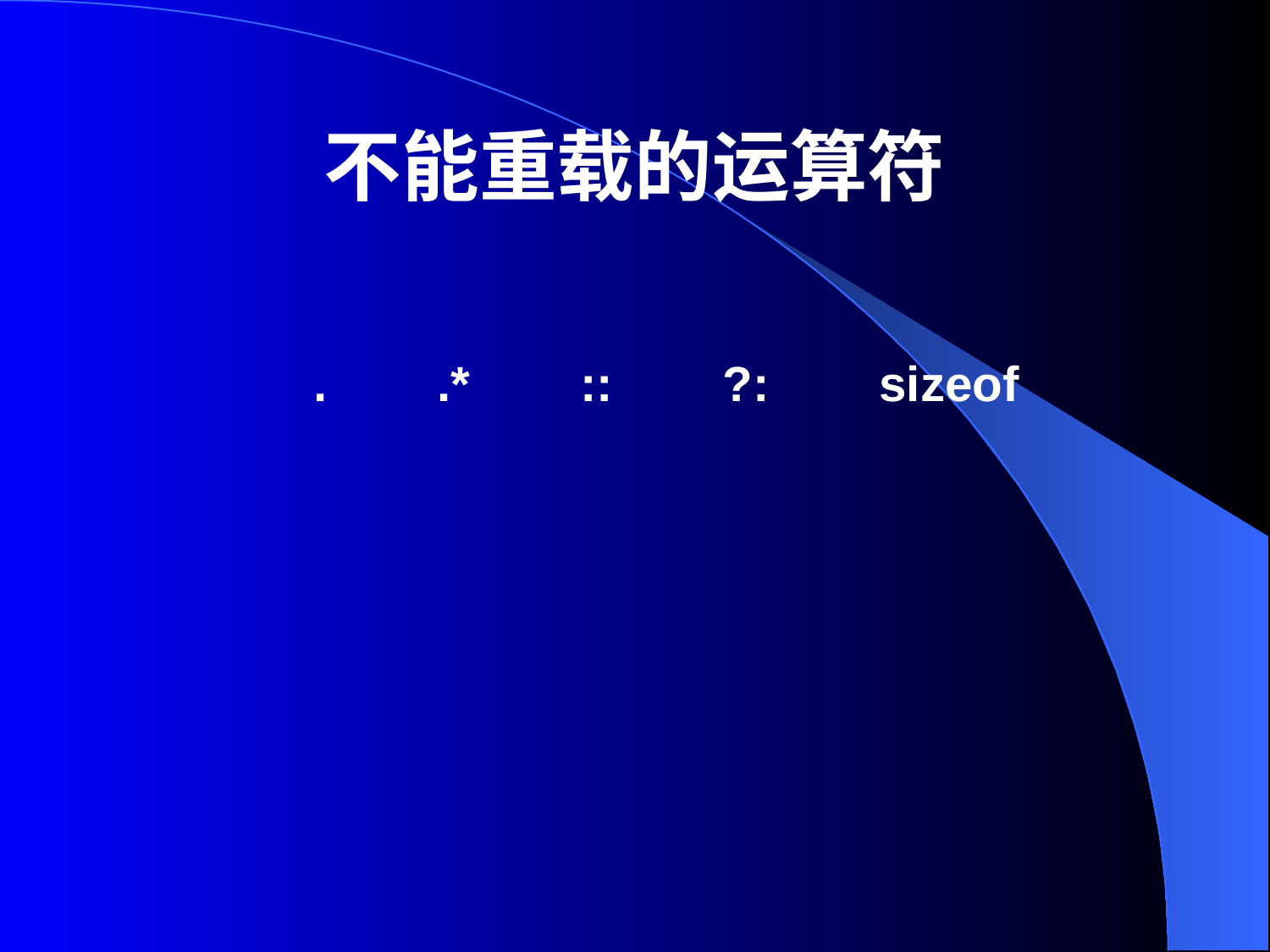

# 不能重载的运算符
  .        .*        ::        ?:        sizeof